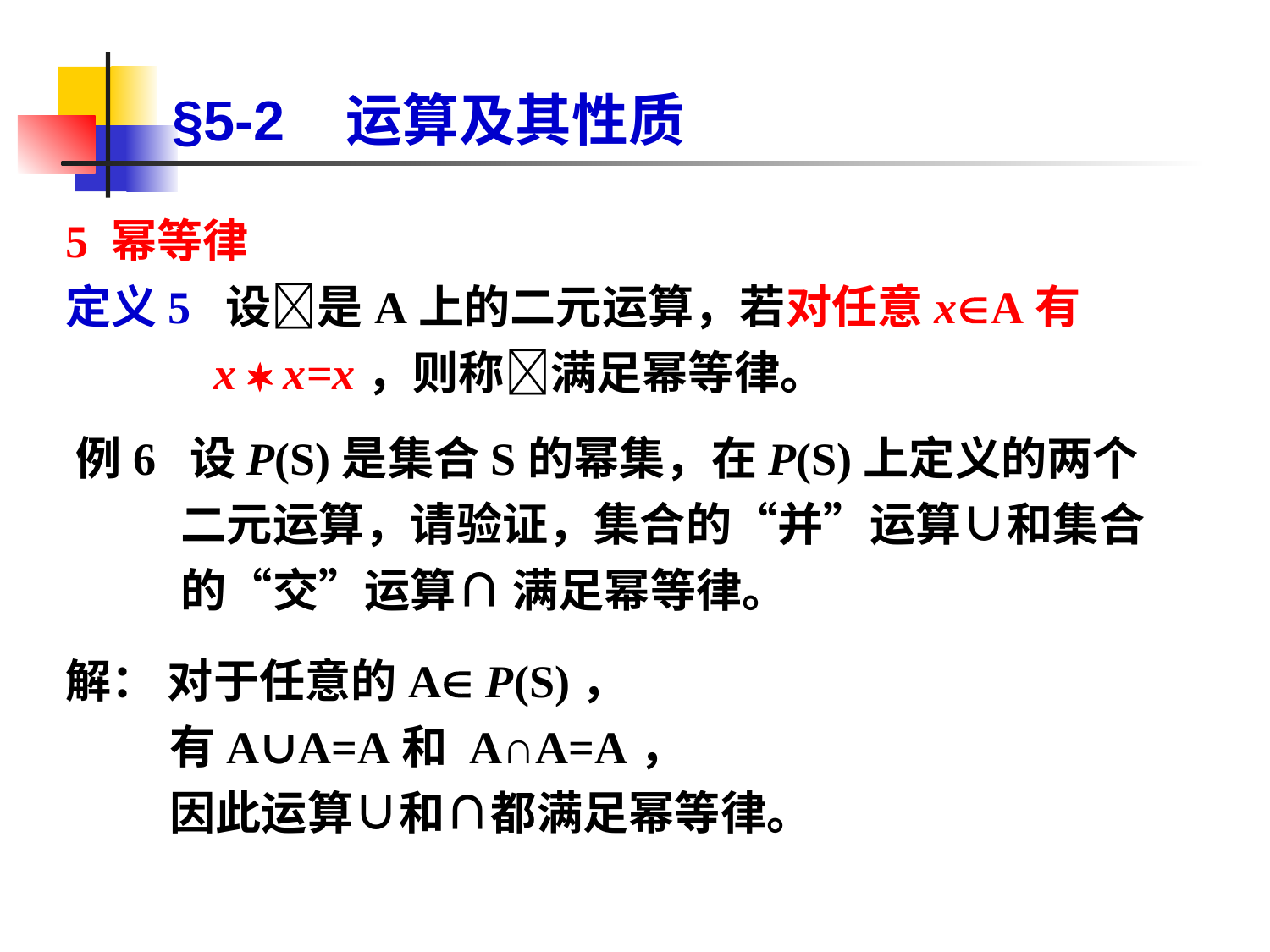

# §5-2   运算及其性质
5 幂等律
定义5  设∗是A上的二元运算，若对任意x∈A有
             x ∗ x=x，则称∗满足幂等律。
例6  设P(S)是集合S的幂集，在P(S)上定义的两个二元运算，请验证，集合的“并”运算∪和集合的“交”运算∩ 满足幂等律。
解： 对于任意的A∈ P(S)，
         有A∪A=A和 A∩A=A，
         因此运算∪和∩都满足幂等律。
19